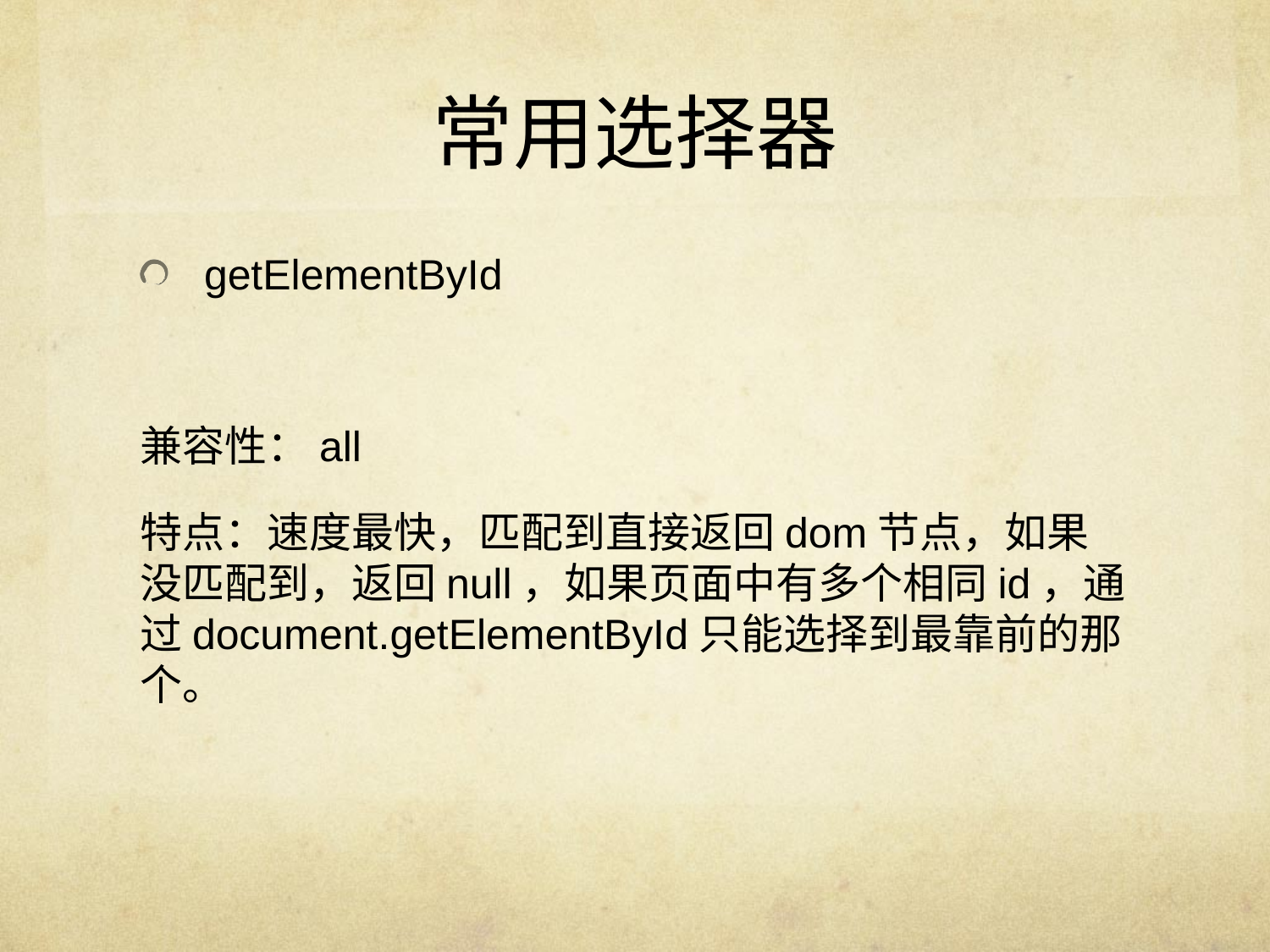

# 常用选择器
getElementById

兼容性：all
特点：速度最快，匹配到直接返回dom节点，如果没匹配到，返回null，如果页面中有多个相同id，通过document.getElementById只能选择到最靠前的那个。